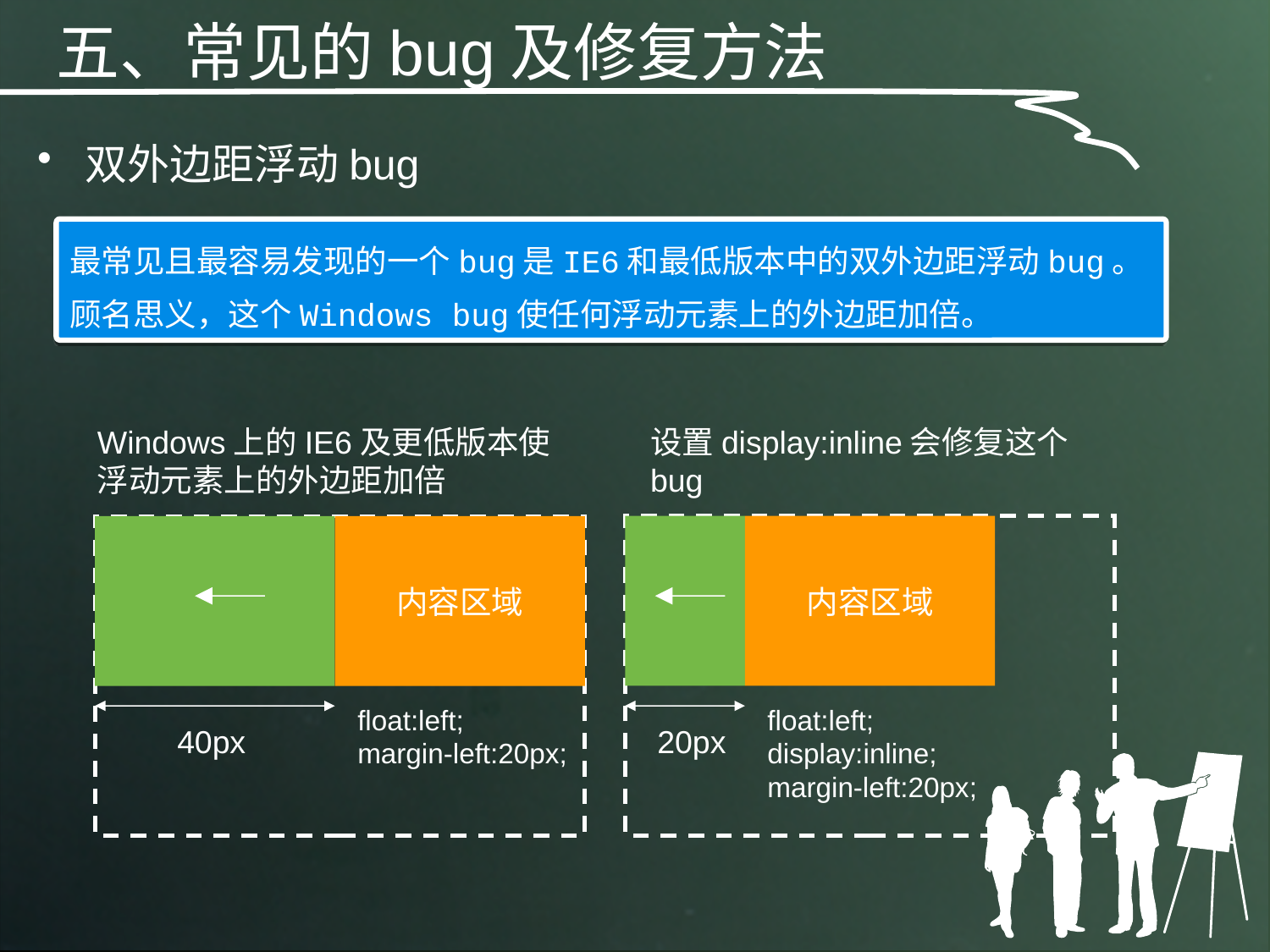

五、常见的bug及修复方法

双外边距浮动bug

最常见且最容易发现的一个bug是IE6和最低版本中的双外边距浮动bug。顾名思义，这个Windows bug使任何浮动元素上的外边距加倍。
Windows上的IE6及更低版本使浮动元素上的外边距加倍
设置display:inline会修复这个bug

内容区域

float:left;
display:inline;
margin-left:20px;

20px

内容区域

float:left;
margin-left:20px;

40px